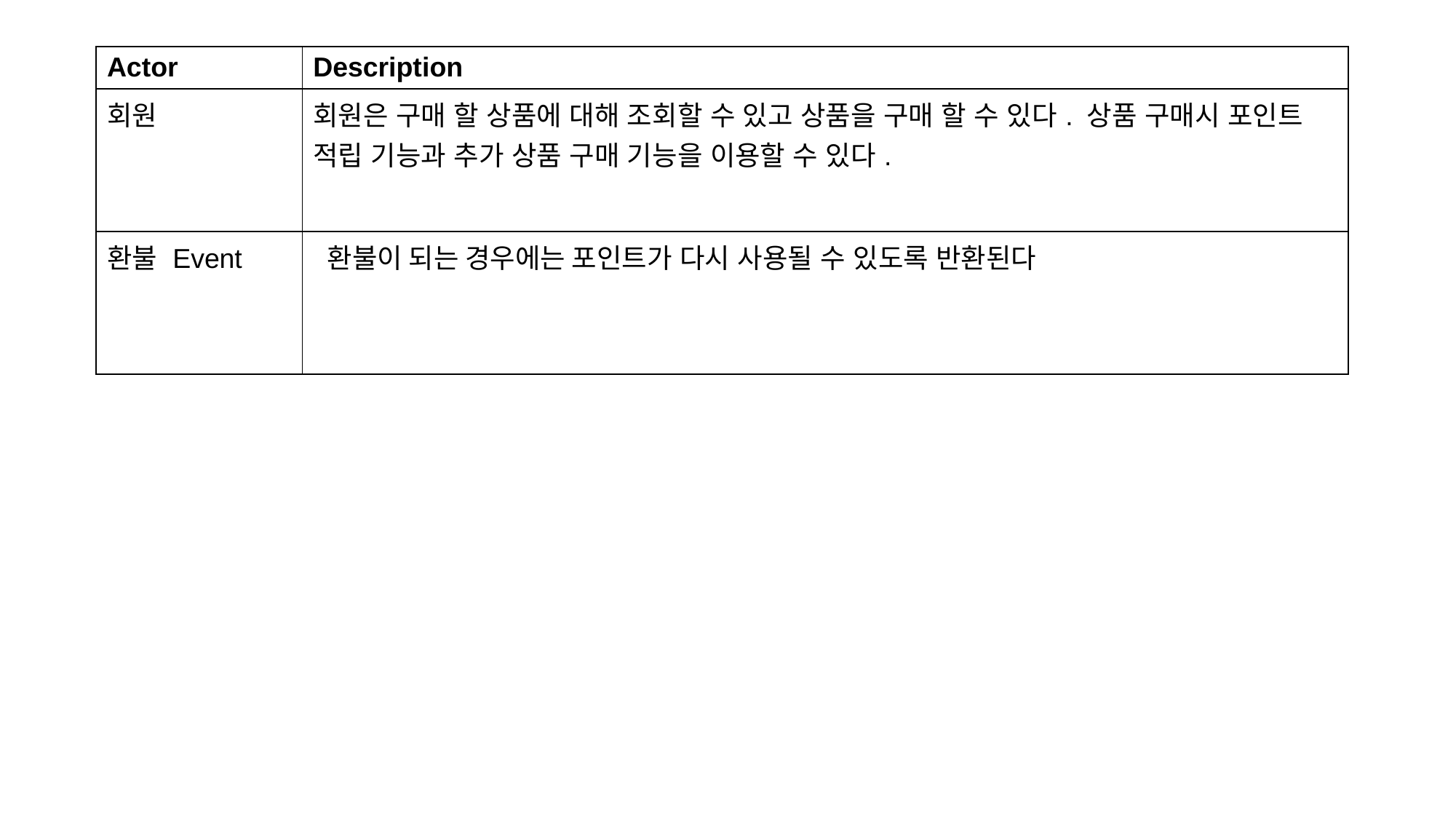

| Actor | Description |
| --- | --- |
| 회원 | 회원은 구매 할 상품에 대해 조회할 수 있고 상품을 구매 할 수 있다. 상품 구매시 포인트 적립 기능과 추가 상품 구매 기능을 이용할 수 있다. |
| 환불 Event | 환불이 되는 경우에는 포인트가 다시 사용될 수 있도록 반환된다 |